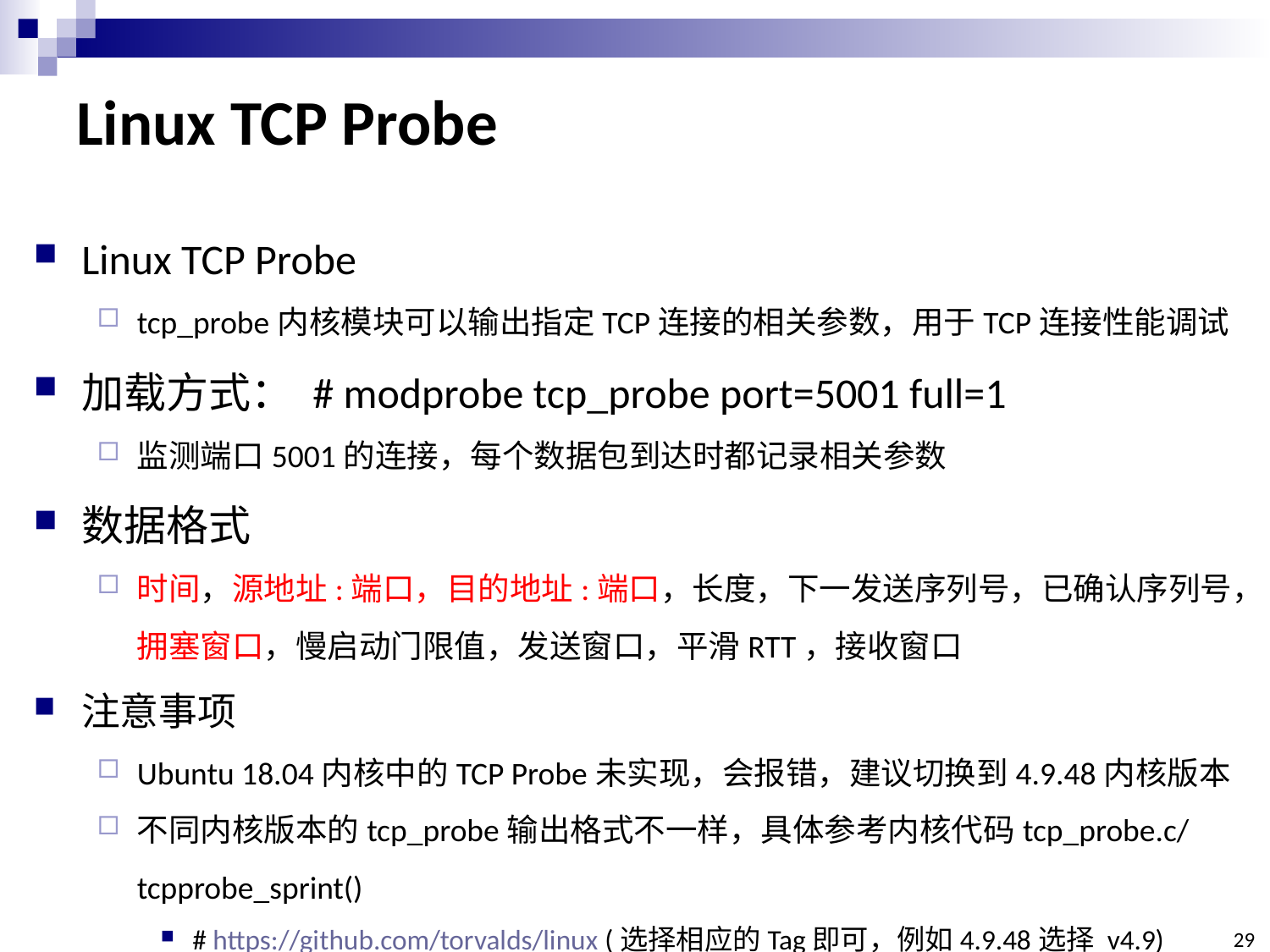

# Linux TCP Probe
Linux TCP Probe
tcp_probe内核模块可以输出指定TCP连接的相关参数，用于TCP连接性能调试
加载方式： # modprobe tcp_probe port=5001 full=1
监测端口5001的连接，每个数据包到达时都记录相关参数
数据格式
时间，源地址:端口，目的地址:端口，长度，下一发送序列号，已确认序列号，拥塞窗口，慢启动门限值，发送窗口，平滑RTT，接收窗口
注意事项
Ubuntu 18.04内核中的TCP Probe未实现，会报错，建议切换到4.9.48内核版本
不同内核版本的tcp_probe输出格式不一样，具体参考内核代码tcp_probe.c/tcpprobe_sprint()
# https://github.com/torvalds/linux (选择相应的Tag即可，例如4.9.48选择 v4.9)
29